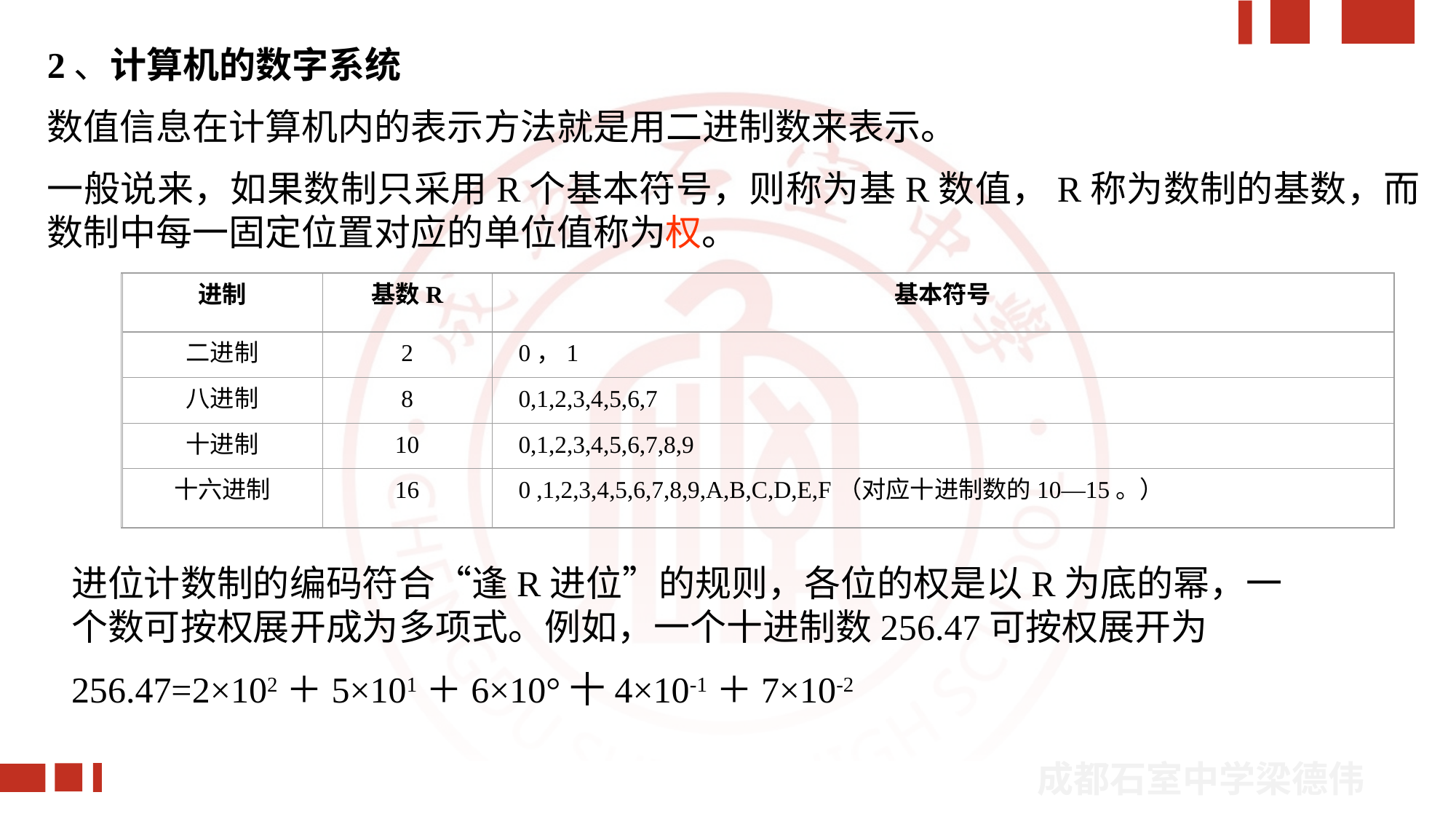

2、计算机的数字系统
数值信息在计算机内的表示方法就是用二进制数来表示。
一般说来，如果数制只采用R个基本符号，则称为基R数值，R称为数制的基数，而数制中每一固定位置对应的单位值称为权。

进制

基数R

基本符号

二进制

2

0，1

八进制

8

0,1,2,3,4,5,6,7

十进制

10

0,1,2,3,4,5,6,7,8,9

十六进制

16

0 ,1,2,3,4,5,6,7,8,9,A,B,C,D,E,F（对应十进制数的10—15。）

进位计数制的编码符合“逢R进位”的规则，各位的权是以R为底的幂，一个数可按权展开成为多项式。例如，一个十进制数256.47可按权展开为
256.47=2×102＋5×101＋6×10°十4×10-1＋7×10-2